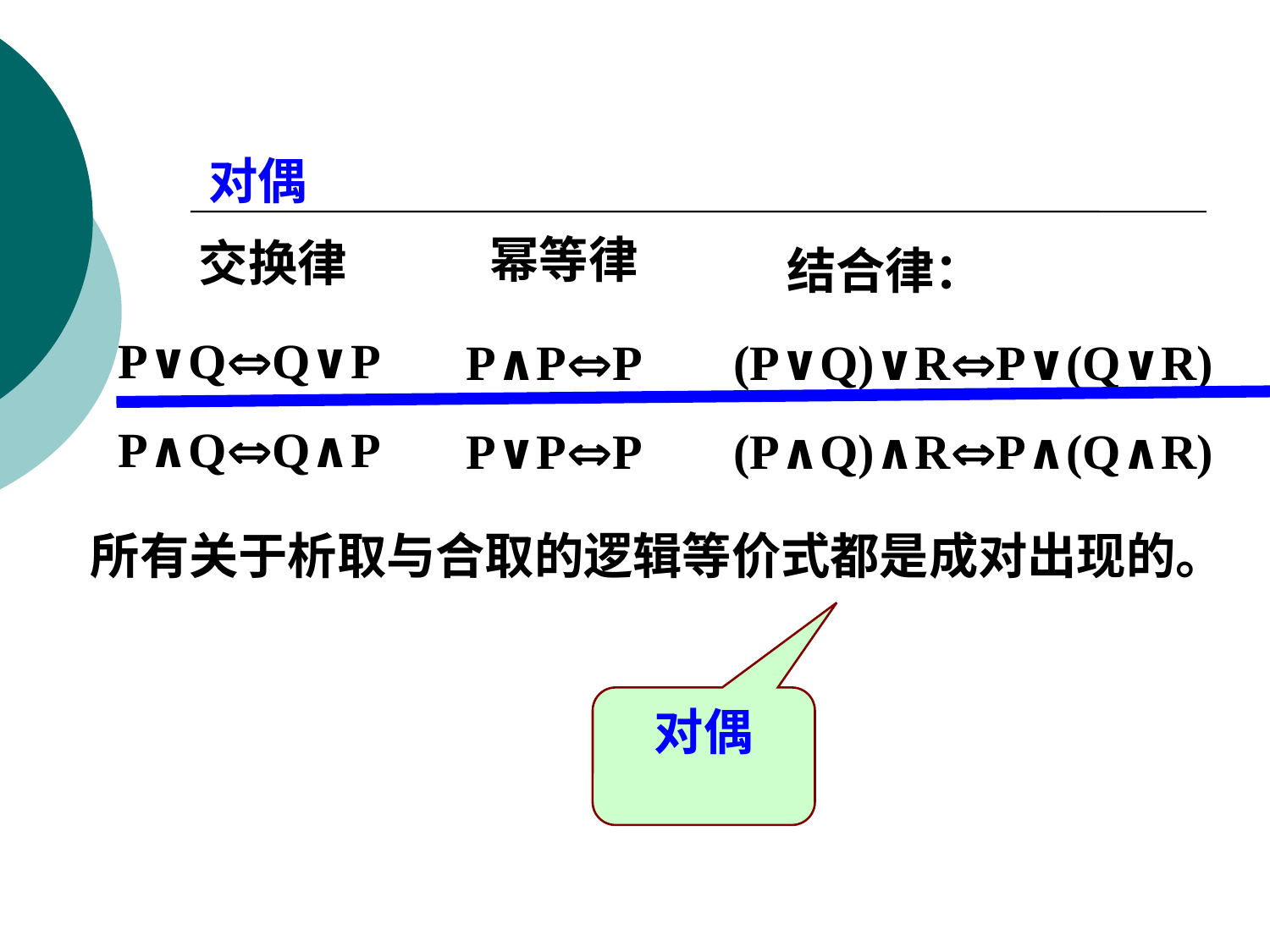

对偶
幂等律
交换律
结合律：
P∨Q⇔Q∨P
P∧Q⇔Q∧P
P∧P⇔P
P∨P⇔P
(P∨Q)∨R⇔P∨(Q∨R)
(P∧Q)∧R⇔P∧(Q∧R)

所有关于析取与合取的逻辑等价式都是成对出现的。
对偶